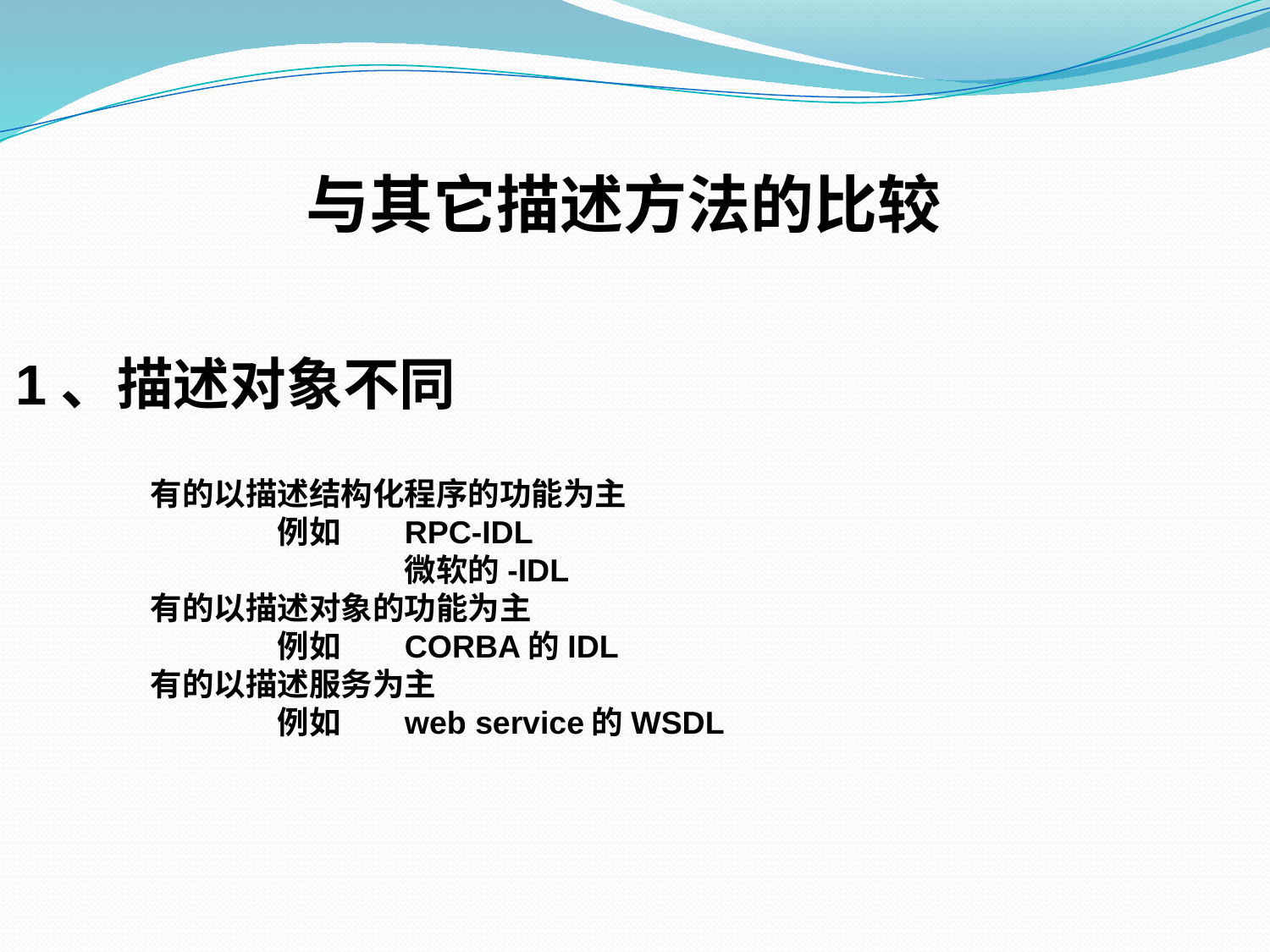

与其它描述方法的比较
1、描述对象不同
有的以描述结构化程序的功能为主
	例如	RPC-IDL
		微软的-IDL
有的以描述对象的功能为主
	例如	CORBA的IDL
有的以描述服务为主
	例如	web service的WSDL